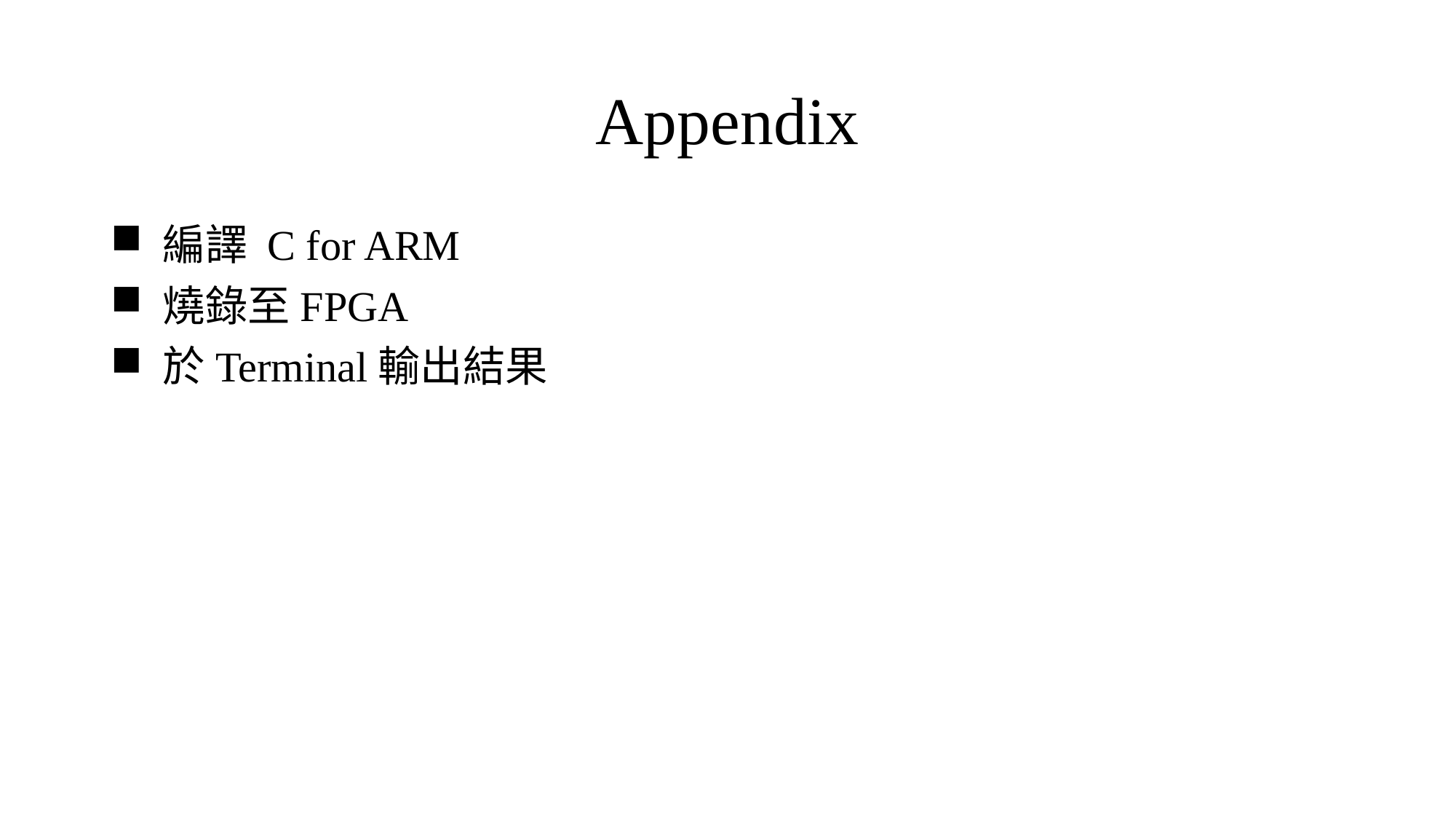

# Appendix
 編譯 C for ARM
 燒錄至FPGA
 於Terminal輸出結果